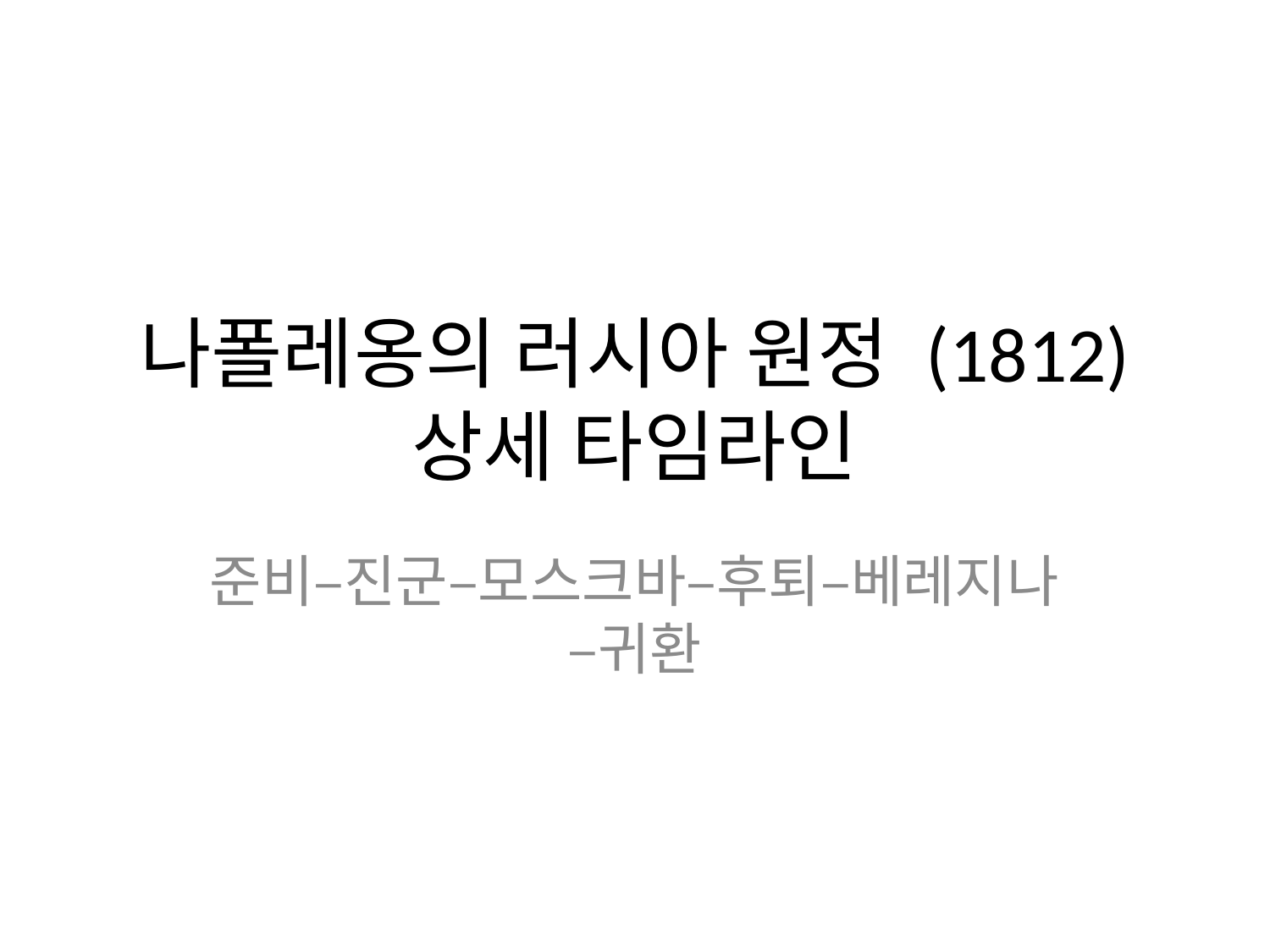

# 나폴레옹의 러시아 원정 (1812)
상세 타임라인
준비–진군–모스크바–후퇴–베레지나–귀환